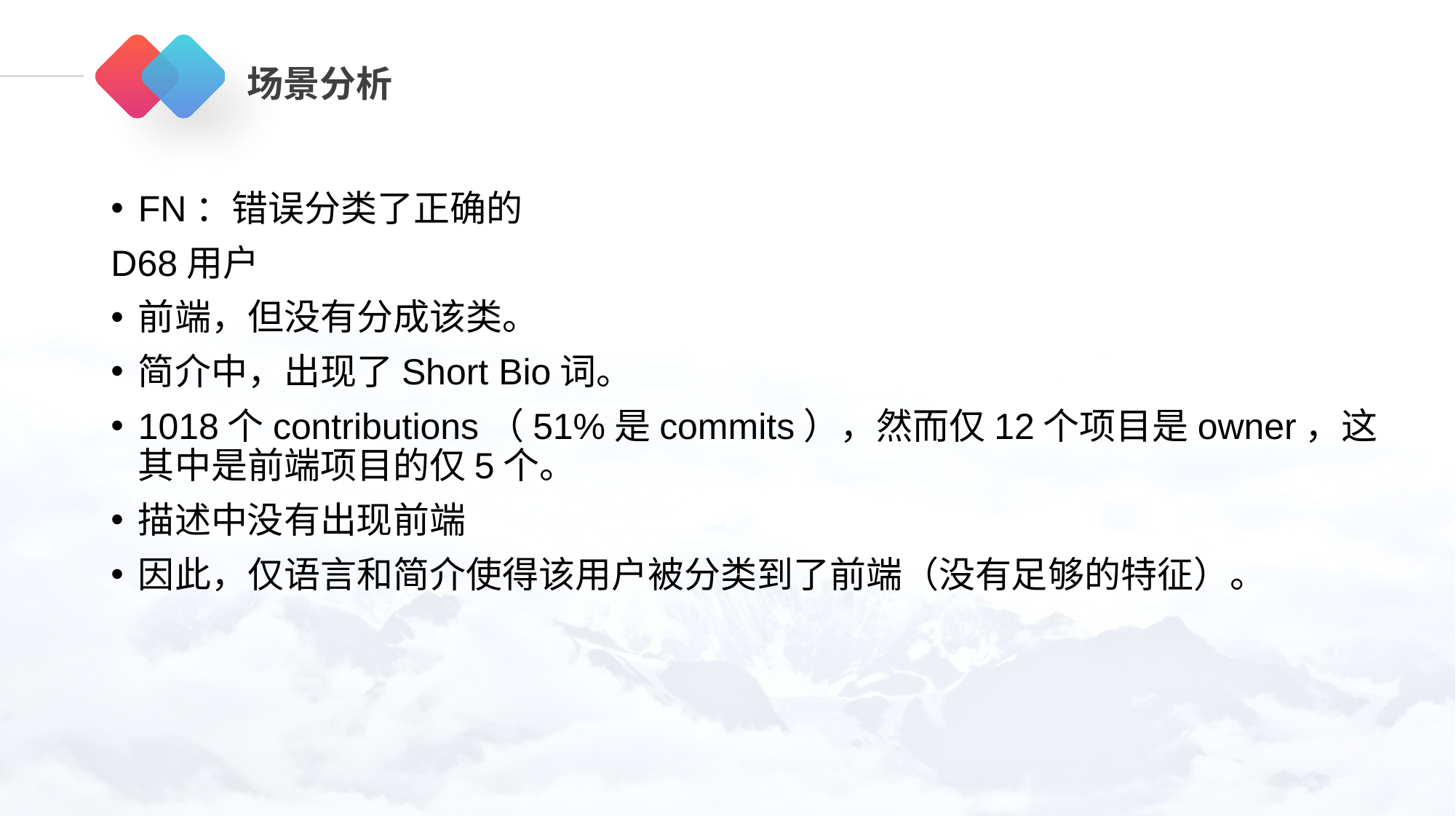

# 场景分析
FN：错误分类了正确的
D68用户
前端，但没有分成该类。
简介中，出现了Short Bio词。
1018个contributions（51%是commits），然而仅12个项目是owner，这其中是前端项目的仅5个。
描述中没有出现前端
因此，仅语言和简介使得该用户被分类到了前端（没有足够的特征）。